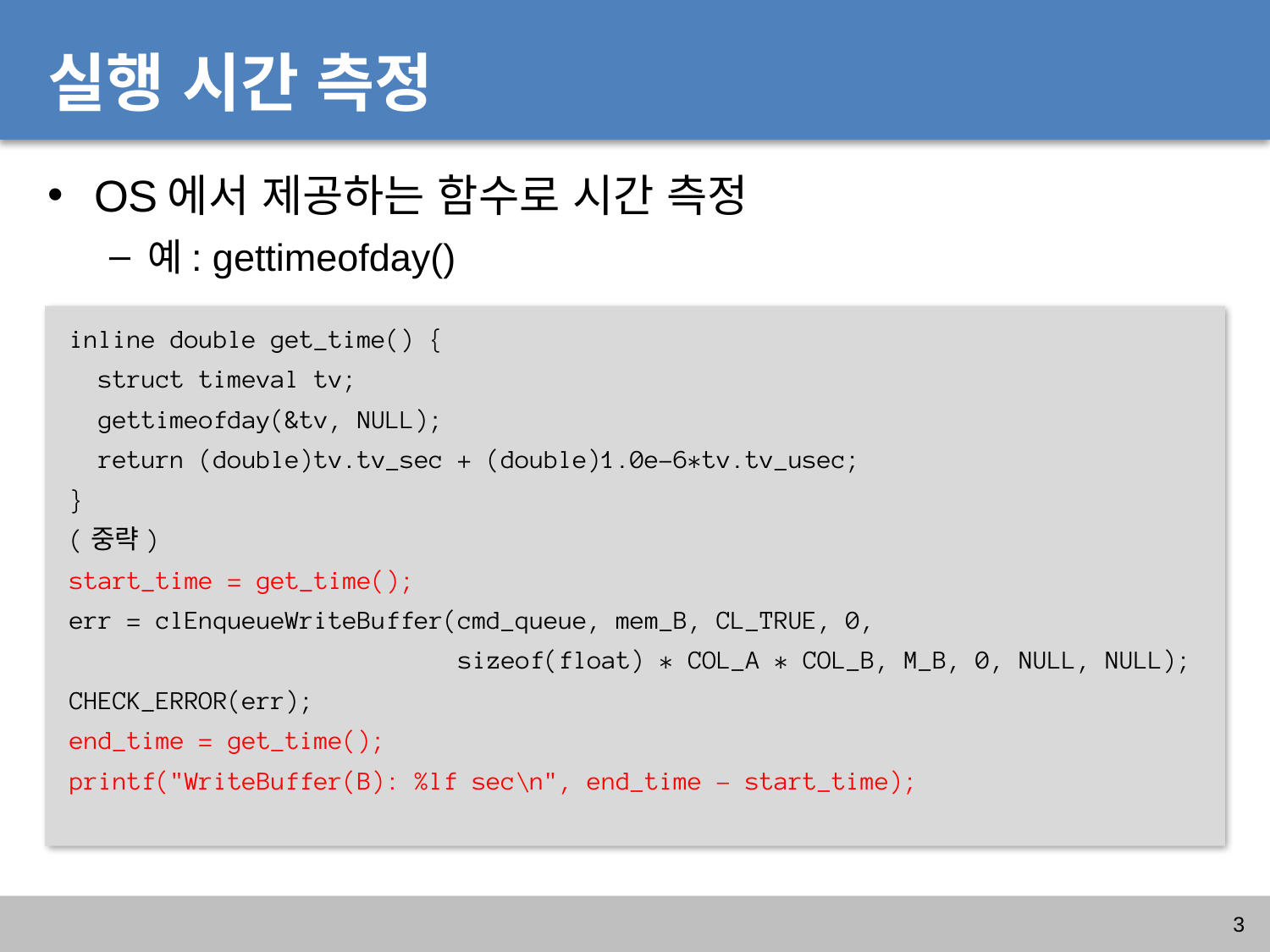

# 실행 시간 측정
OS에서 제공하는 함수로 시간 측정
예: gettimeofday()
inline double get_time() {
  struct timeval tv;
  gettimeofday(&tv, NULL);
  return (double)tv.tv_sec + (double)1.0e-6*tv.tv_usec;
}
(중략)
start_time = get_time();
err = clEnqueueWriteBuffer(cmd_queue, mem_B, CL_TRUE, 0,
                           sizeof(float) * COL_A * COL_B, M_B, 0, NULL, NULL);
CHECK_ERROR(err);
end_time = get_time();
printf("WriteBuffer(B): %lf sec\n", end_time – start_time);

3